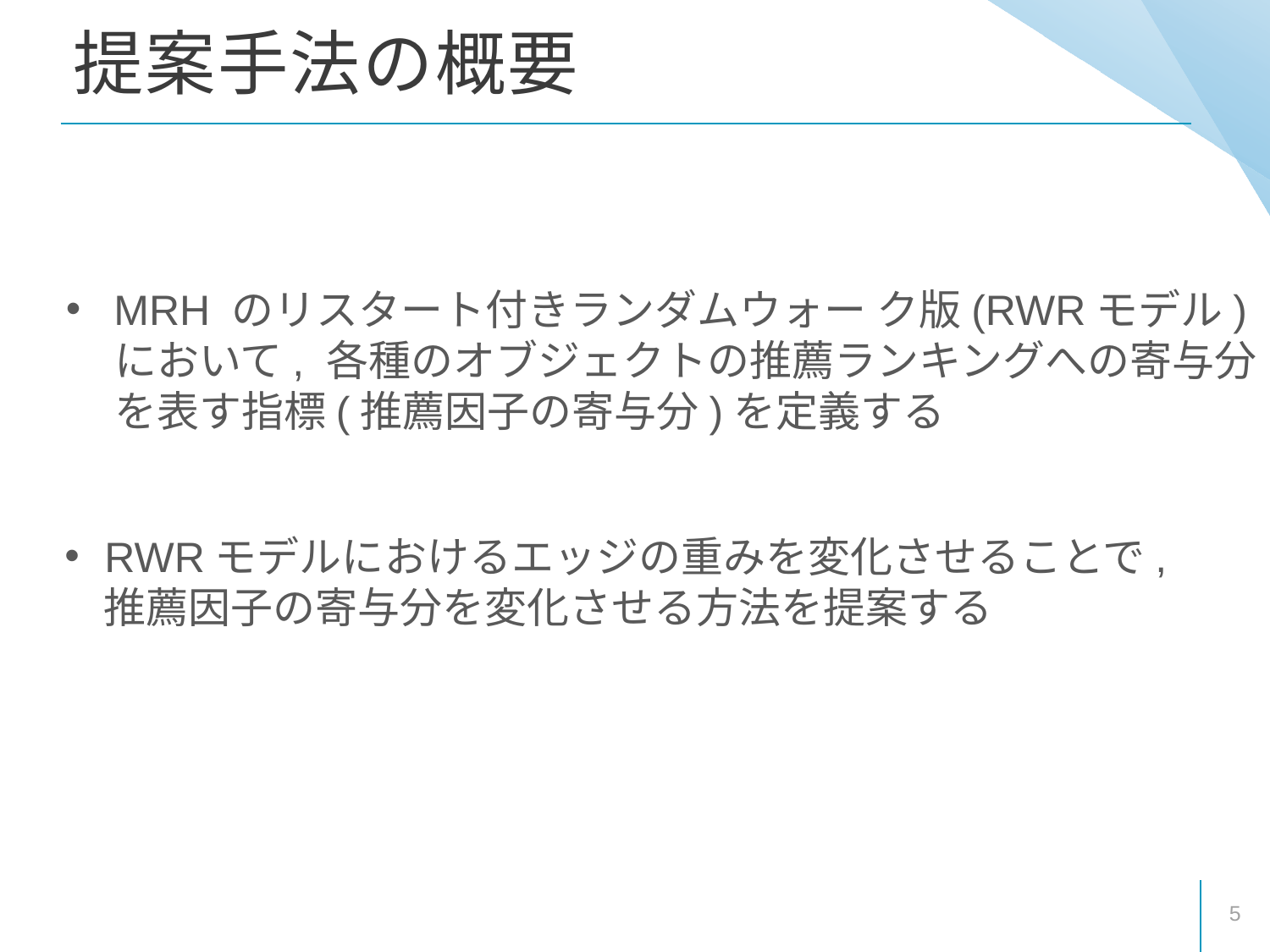

# 提案手法の概要
MRH のリスタート付きランダムウォー ク版(RWRモデル)
    において, 各種のオブジェクトの推薦ランキングへの寄与分
    を表す指標(推薦因子の寄与分)を定義する
RWRモデルにおけるエッジの重みを変化させることで,
   推薦因子の寄与分を変化させる方法を提案する

5